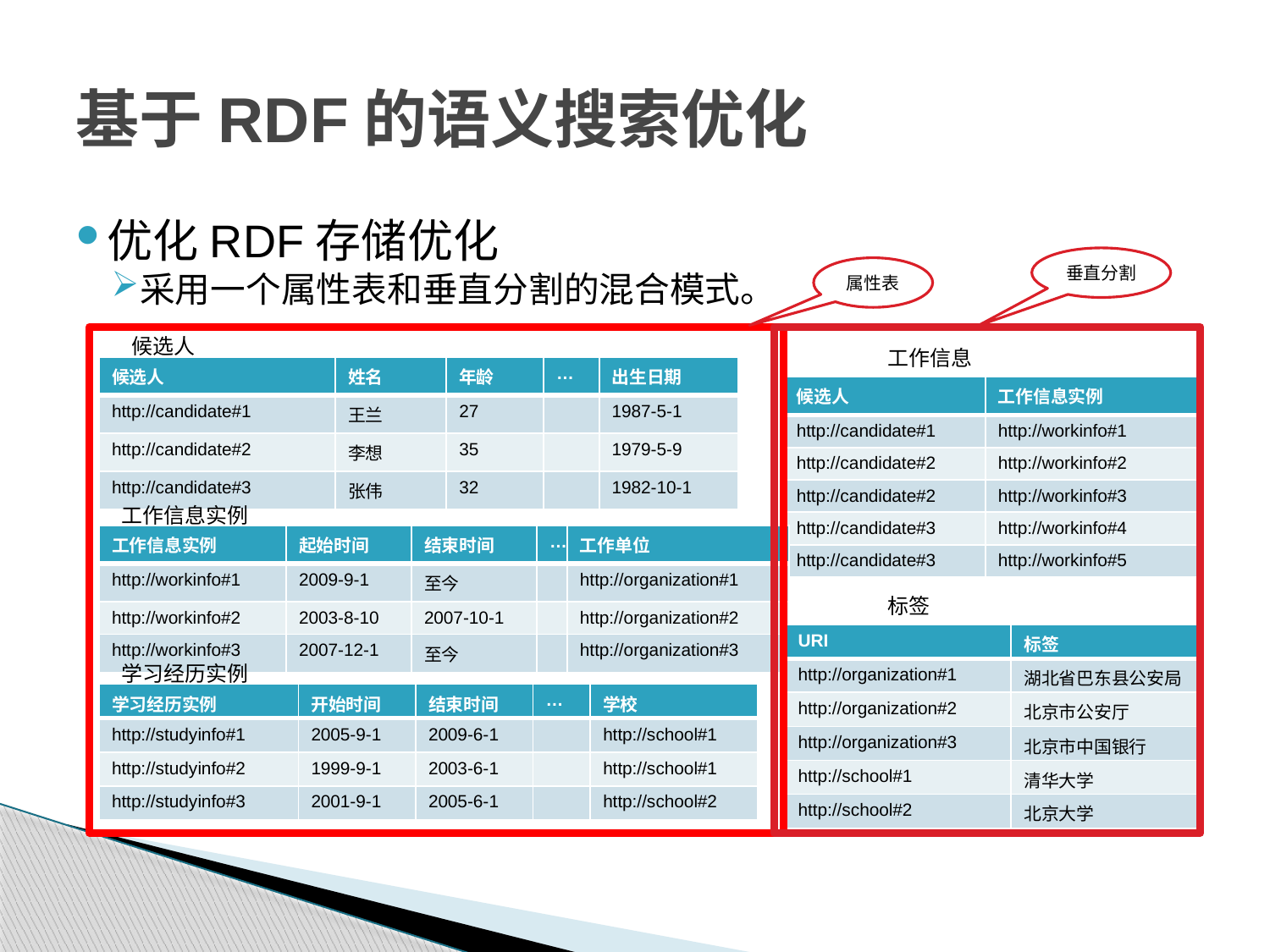

# 基于RDF的语义搜索优化
优化RDF存储优化
采用一个属性表和垂直分割的混合模式。

垂直分割
属性表

候选人

工作信息
| 候选人 | 姓名 | 年龄 | … | 出生日期 |
| --- | --- | --- | --- | --- |
| http://candidate#1 | 王兰 | 27 |  | 1987-5-1 |
| http://candidate#2 | 李想 | 35 |  | 1979-5-9 |
| http://candidate#3 | 张伟 | 32 |  | 1982-10-1 |
| 候选人 | 工作信息实例 |
| --- | --- |
| http://candidate#1 | http://workinfo#1 |
| http://candidate#2 | http://workinfo#2 |
| http://candidate#2 | http://workinfo#3 |
| http://candidate#3 | http://workinfo#4 |
| http://candidate#3 | http://workinfo#5 |
工作信息实例
| 工作信息实例 | 起始时间 | 结束时间 | … | 工作单位 |
| --- | --- | --- | --- | --- |
| http://workinfo#1 | 2009-9-1 | 至今 |  | http://organization#1 |
| http://workinfo#2 | 2003-8-10 | 2007-10-1 |  | http://organization#2 |
| http://workinfo#3 | 2007-12-1 | 至今 |  | http://organization#3 |
标签
| URI | 标签 |
| --- | --- |
| http://organization#1 | 湖北省巴东县公安局 |
| http://organization#2 | 北京市公安厅 |
| http://organization#3 | 北京市中国银行 |
| http://school#1 | 清华大学 |
| http://school#2 | 北京大学 |
学习经历实例
| 学习经历实例 | 开始时间 | 结束时间 | … | 学校 |
| --- | --- | --- | --- | --- |
| http://studyinfo#1 | 2005-9-1 | 2009-6-1 |  | http://school#1 |
| http://studyinfo#2 | 1999-9-1 | 2003-6-1 |  | http://school#1 |
| http://studyinfo#3 | 2001-9-1 | 2005-6-1 |  | http://school#2 |